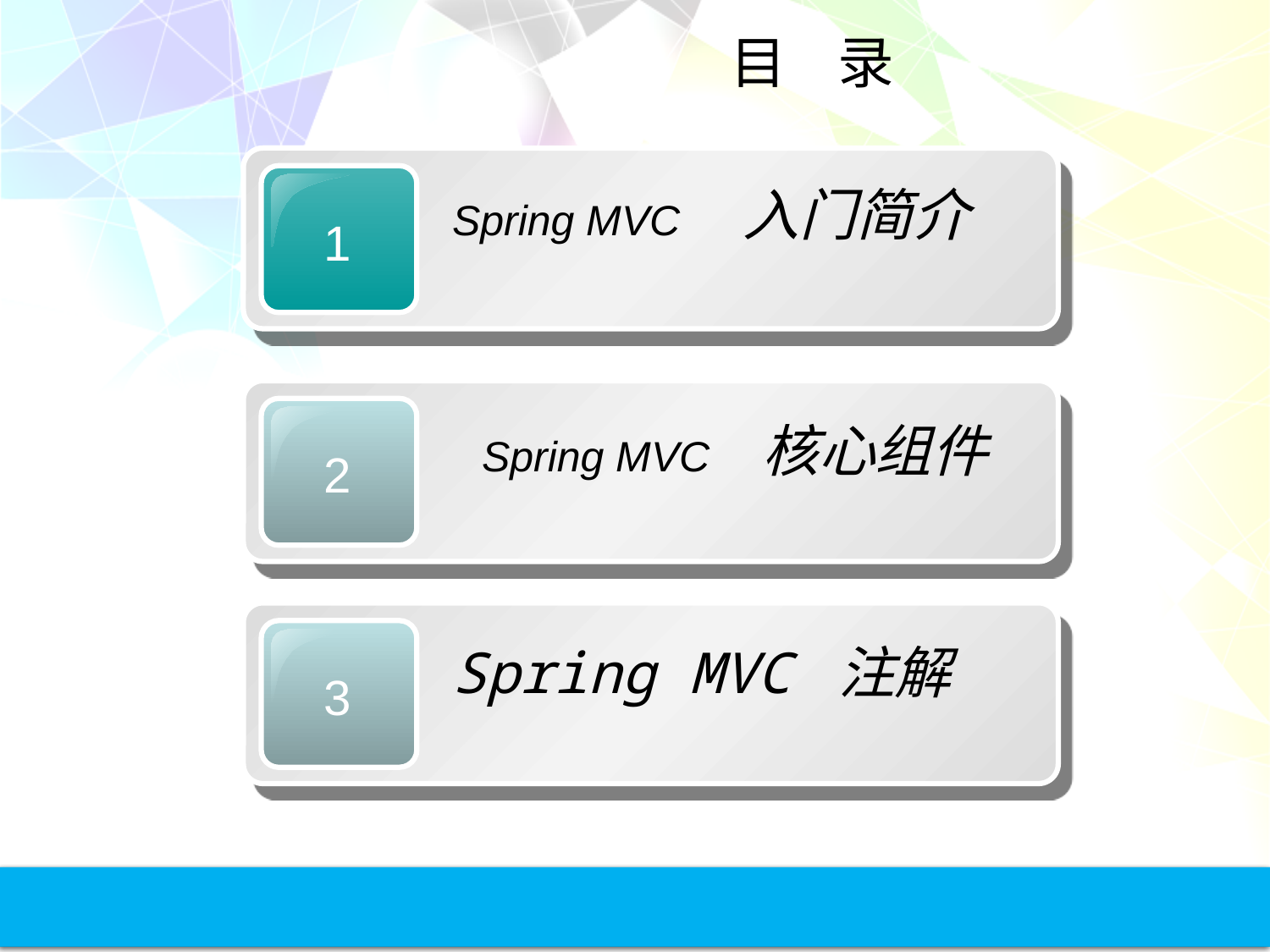

目    录
#

1
Spring MVC     入门简介

2
 Spring MVC    核心组件

3
Spring MVC 注解